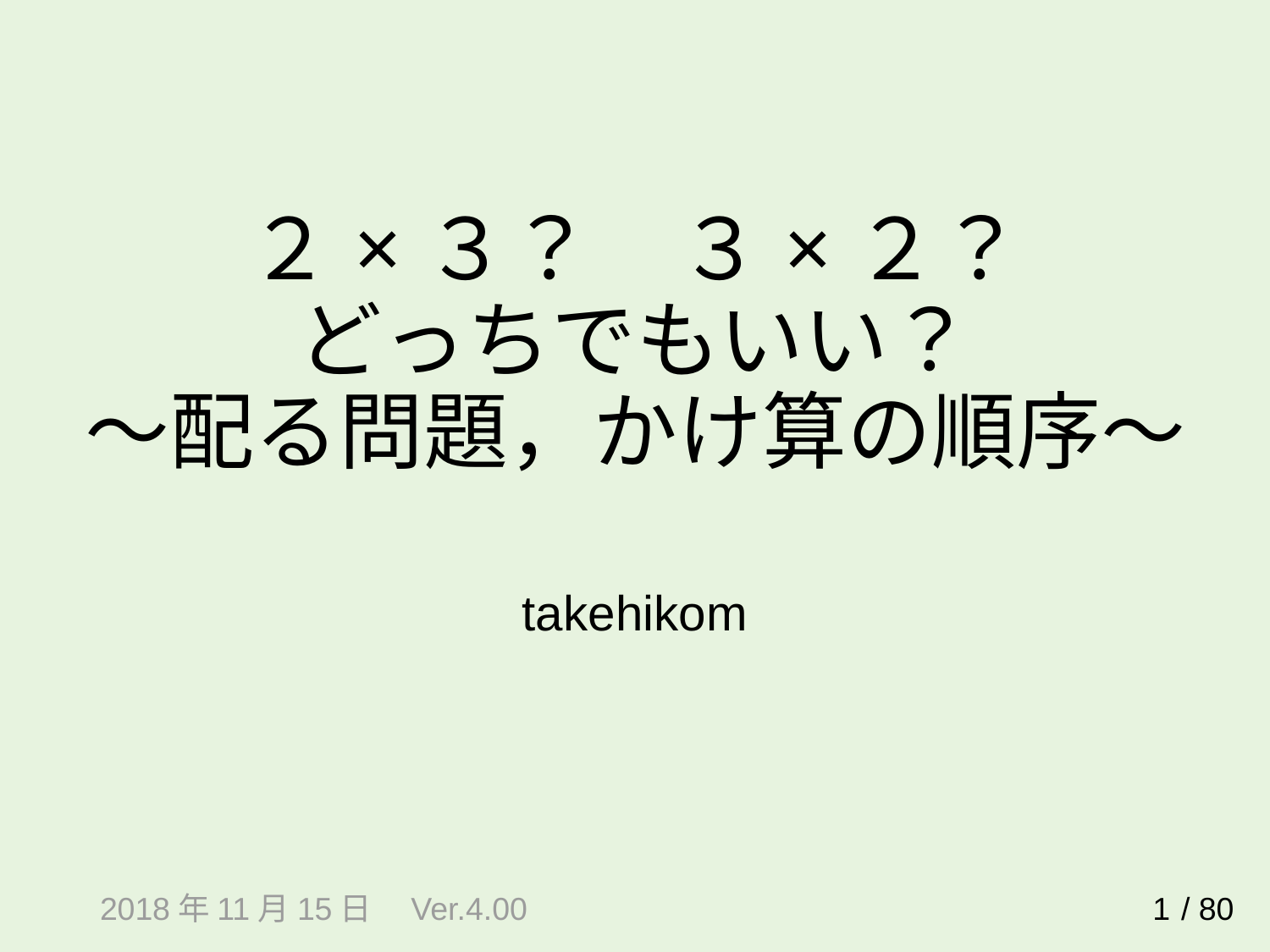

# ２×３？　３×２？ どっちでもいい？ ～配る問題，かけ算の順序～
takehikom
2018年11月15日　Ver.4.00
1
/ 80